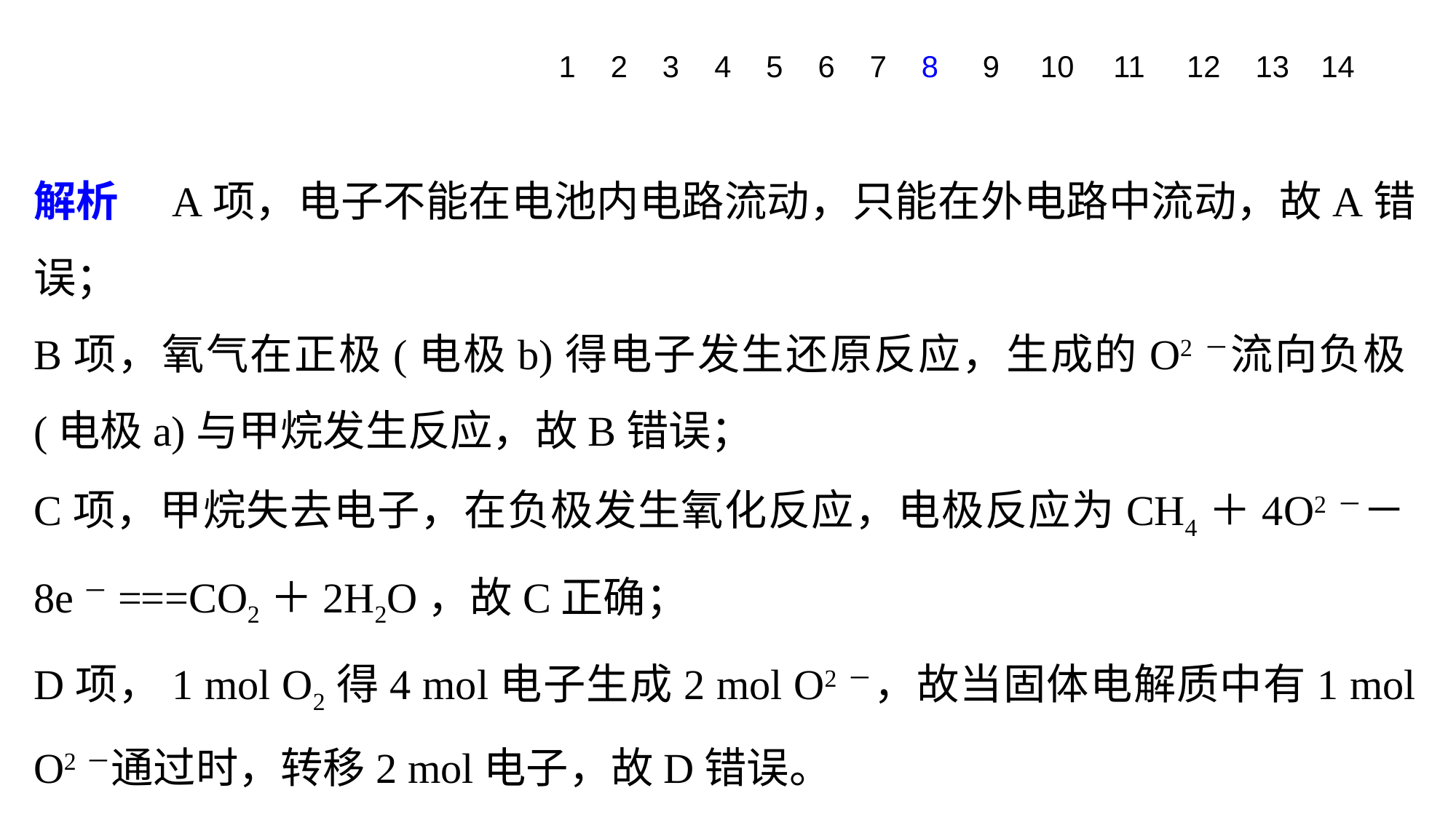

1
2
3
4
5
6
7
8
9
10
11
12
13
14
解析　A项，电子不能在电池内电路流动，只能在外电路中流动，故A错误；
B项，氧气在正极(电极b)得电子发生还原反应，生成的O2－流向负极(电极a)与甲烷发生反应，故B错误；
C项，甲烷失去电子，在负极发生氧化反应，电极反应为CH4＋4O2－－8e－===CO2＋2H2O，故C正确；
D项，1 mol O2得4 mol电子生成2 mol O2－，故当固体电解质中有1 mol O2－通过时，转移2 mol电子，故D错误。
答案　C